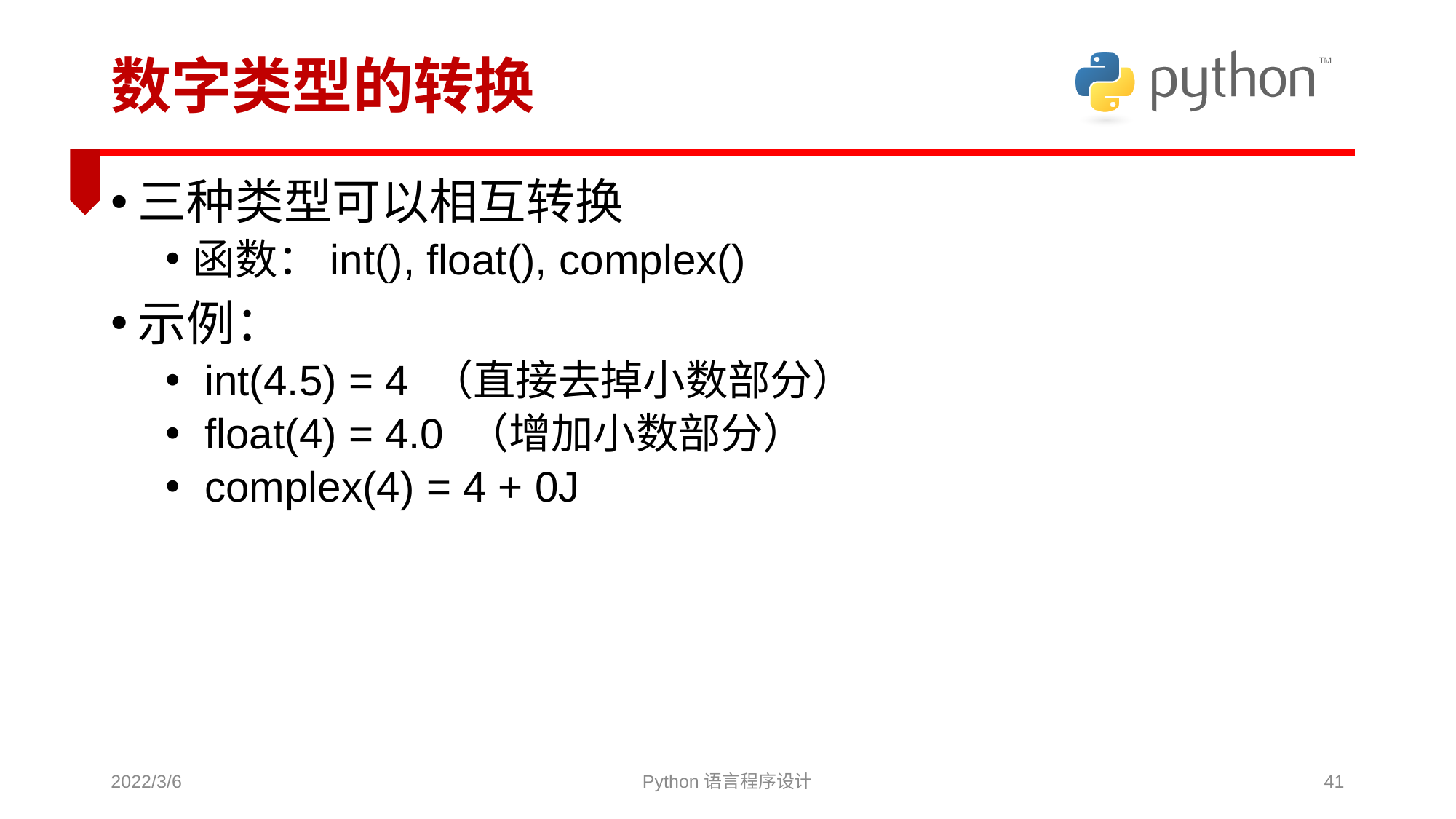

# 数字类型的转换
三种类型可以相互转换
函数：int(), float(), complex()
示例：
 int(4.5) = 4 （直接去掉小数部分）
 float(4) = 4.0 （增加小数部分）
 complex(4) = 4 + 0J

2022/3/6
Python语言程序设计
41